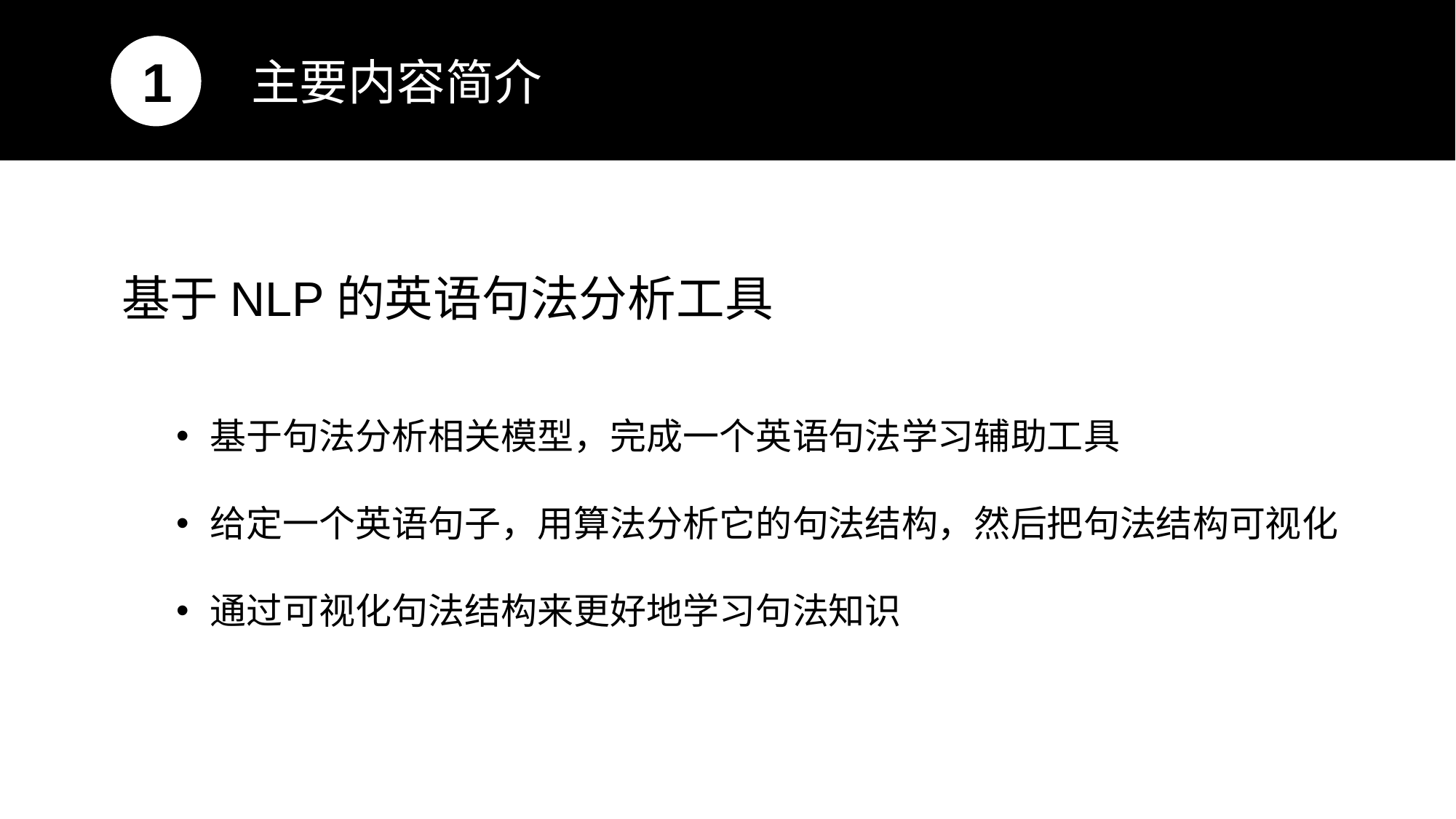

1
主要内容简介
基于NLP的英语句法分析工具

基于句法分析相关模型，完成一个英语句法学习辅助工具
给定一个英语句子，用算法分析它的句法结构，然后把句法结构可视化
通过可视化句法结构来更好地学习句法知识